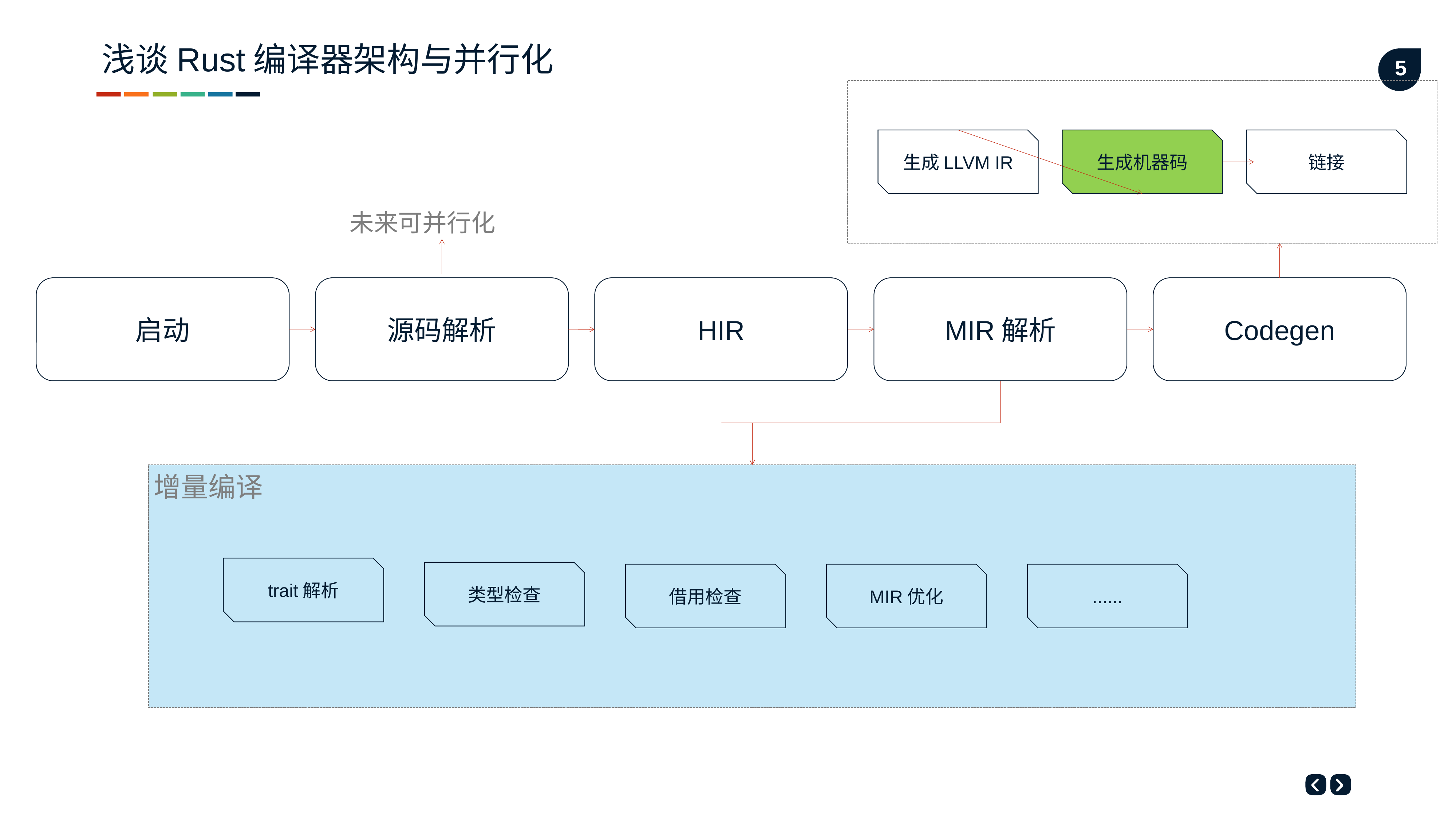

浅谈Rust编译器架构与并行化

生成LLVM IR
生成机器码
链接
未来可并行化
启动
源码解析
HIR
MIR解析
Codegen

增量编译
trait解析
类型检查
借用检查
MIR优化
......